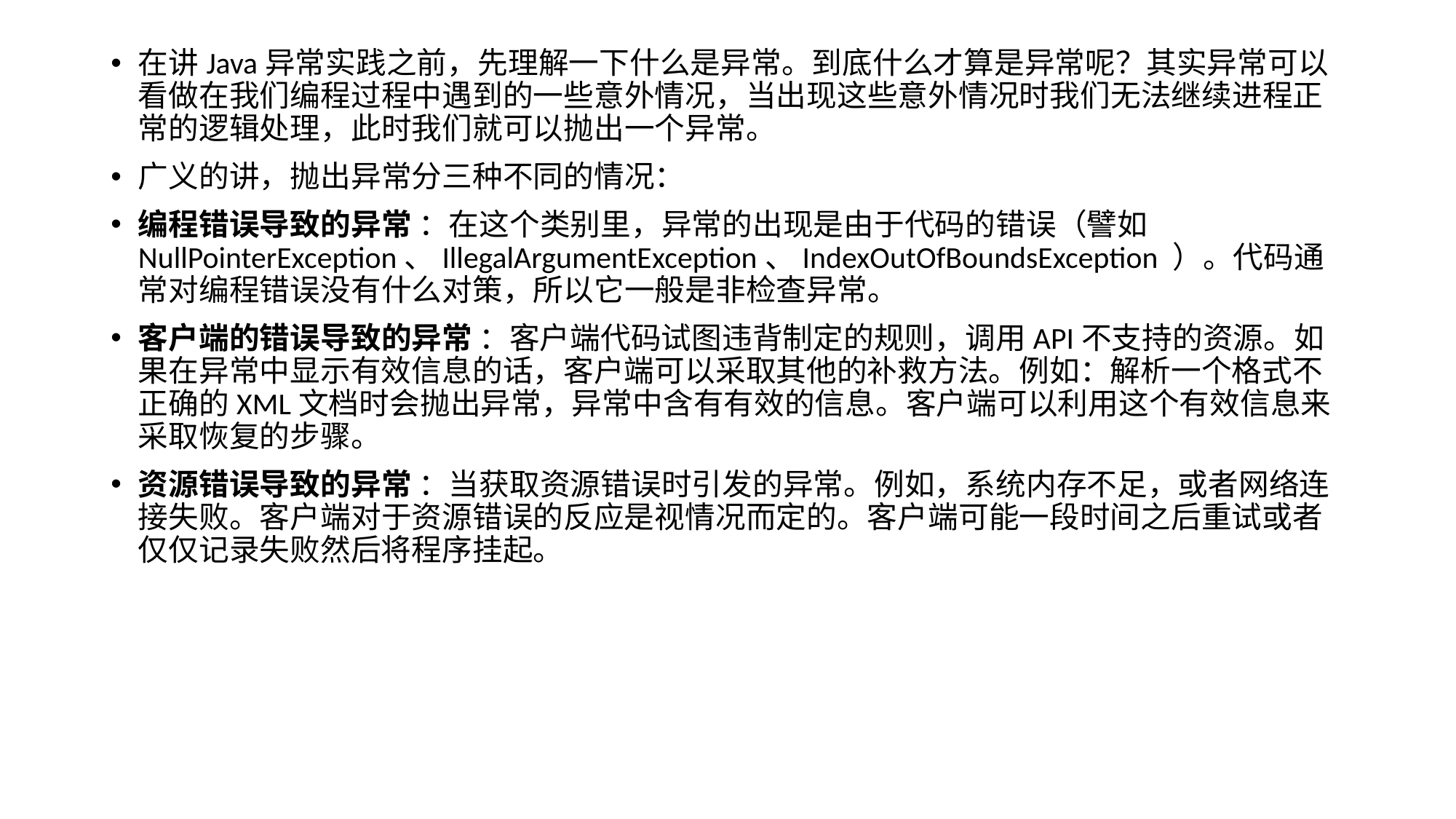

在讲Java异常实践之前，先理解一下什么是异常。到底什么才算是异常呢？其实异常可以看做在我们编程过程中遇到的一些意外情况，当出现这些意外情况时我们无法继续进程正常的逻辑处理，此时我们就可以抛出一个异常。
广义的讲，抛出异常分三种不同的情况：
编程错误导致的异常 ：在这个类别里，异常的出现是由于代码的错误（譬如NullPointerException、IllegalArgumentException、IndexOutOfBoundsException ）。代码通常对编程错误没有什么对策，所以它一般是非检查异常。
客户端的错误导致的异常 ：客户端代码试图违背制定的规则，调用API不支持的资源。如果在异常中显示有效信息的话，客户端可以采取其他的补救方法。例如：解析一个格式不正确的XML文档时会抛出异常，异常中含有有效的信息。客户端可以利用这个有效信息来采取恢复的步骤。
资源错误导致的异常 ：当获取资源错误时引发的异常。例如，系统内存不足，或者网络连接失败。客户端对于资源错误的反应是视情况而定的。客户端可能一段时间之后重试或者仅仅记录失败然后将程序挂起。